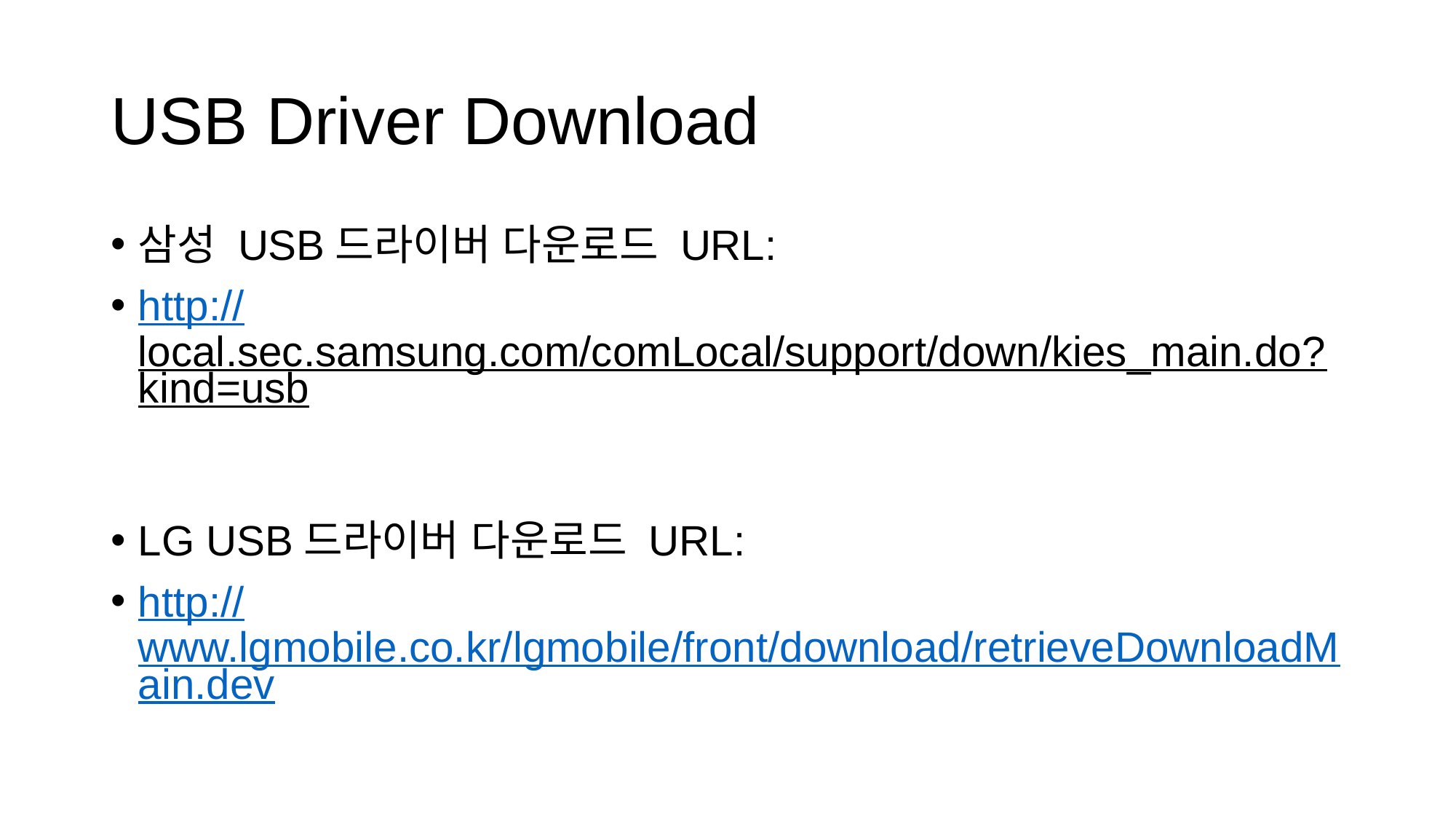

# USB Driver Download
삼성 USB드라이버 다운로드 URL:
http://local.sec.samsung.com/comLocal/support/down/kies_main.do?kind=usb
LG USB드라이버 다운로드 URL:
http://www.lgmobile.co.kr/lgmobile/front/download/retrieveDownloadMain.dev